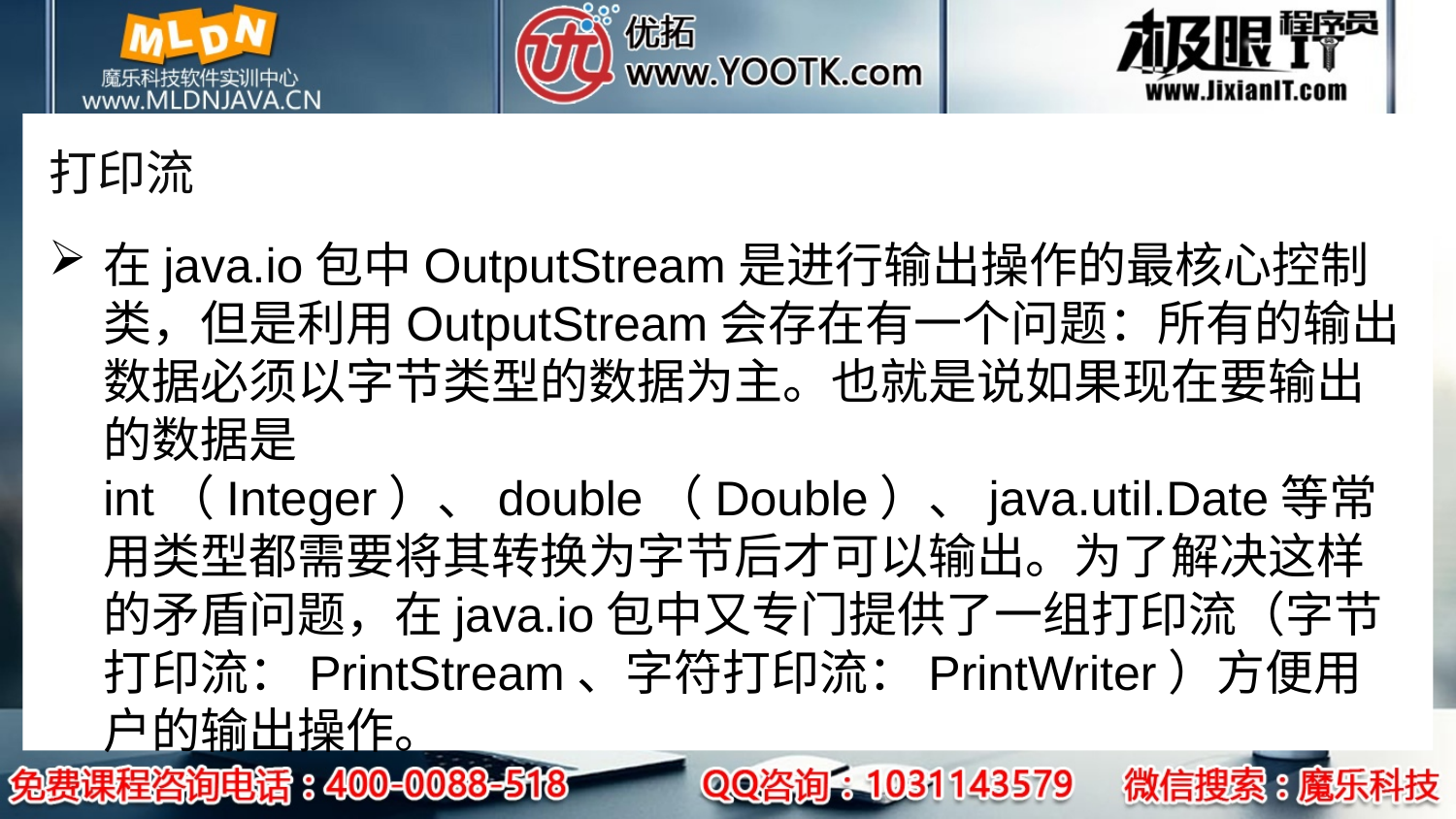

# 打印流
在java.io包中OutputStream是进行输出操作的最核心控制类，但是利用OutputStream会存在有一个问题：所有的输出数据必须以字节类型的数据为主。也就是说如果现在要输出的数据是int（Integer）、double（Double）、java.util.Date等常用类型都需要将其转换为字节后才可以输出。为了解决这样的矛盾问题，在java.io包中又专门提供了一组打印流（字节打印流：PrintStream、字符打印流：PrintWriter）方便用户的输出操作。